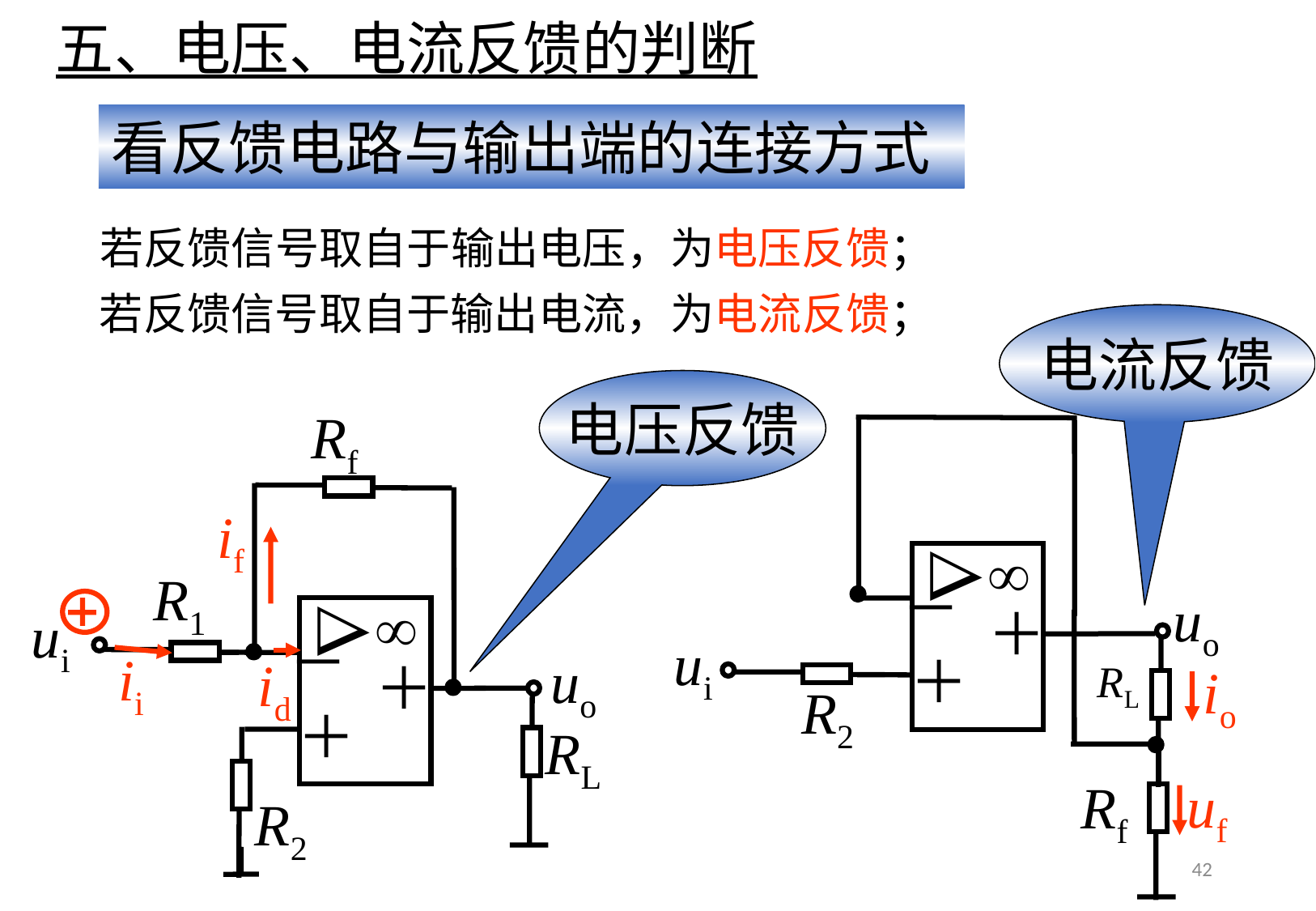

五、电压、电流反馈的判断
看反馈电路与输出端的连接方式
若反馈信号取自于输出电压，为电压反馈；
若反馈信号取自于输出电流，为电流反馈；
电流反馈
电压反馈
Rf

R1

∇
∞

－
＋

＋

 ui

uo

RL

R2

Rf

∇
∞

－
＋

＋

 ui

RL

R2

uo
io

if

ii

id

uf

42